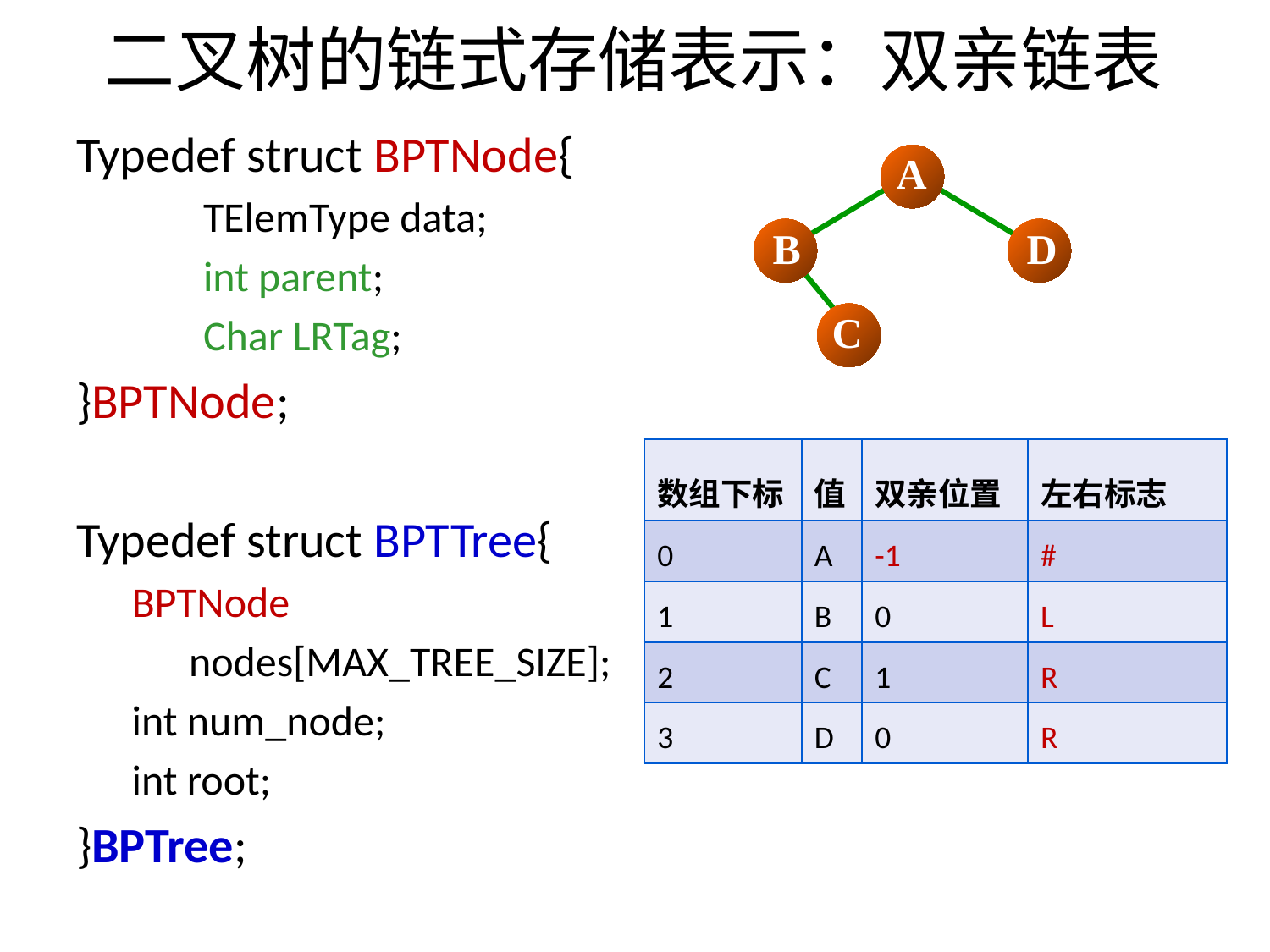

# 二叉树的链式存储表示：双亲链表
Typedef struct BPTNode{
	TElemType data;
	int parent;
	Char LRTag;
}BPTNode;

Typedef struct BPTTree{
BPTNode
      nodes[MAX_TREE_SIZE];
int num_node;
int root;
}BPTree;

A

B
D

C

| 数组下标 | 值 | 双亲位置 | 左右标志 |
| --- | --- | --- | --- |
| 0 | A | -1 | # |
| 1 | B | 0 | L |
| 2 | C | 1 | R |
| 3 | D | 0 | R |